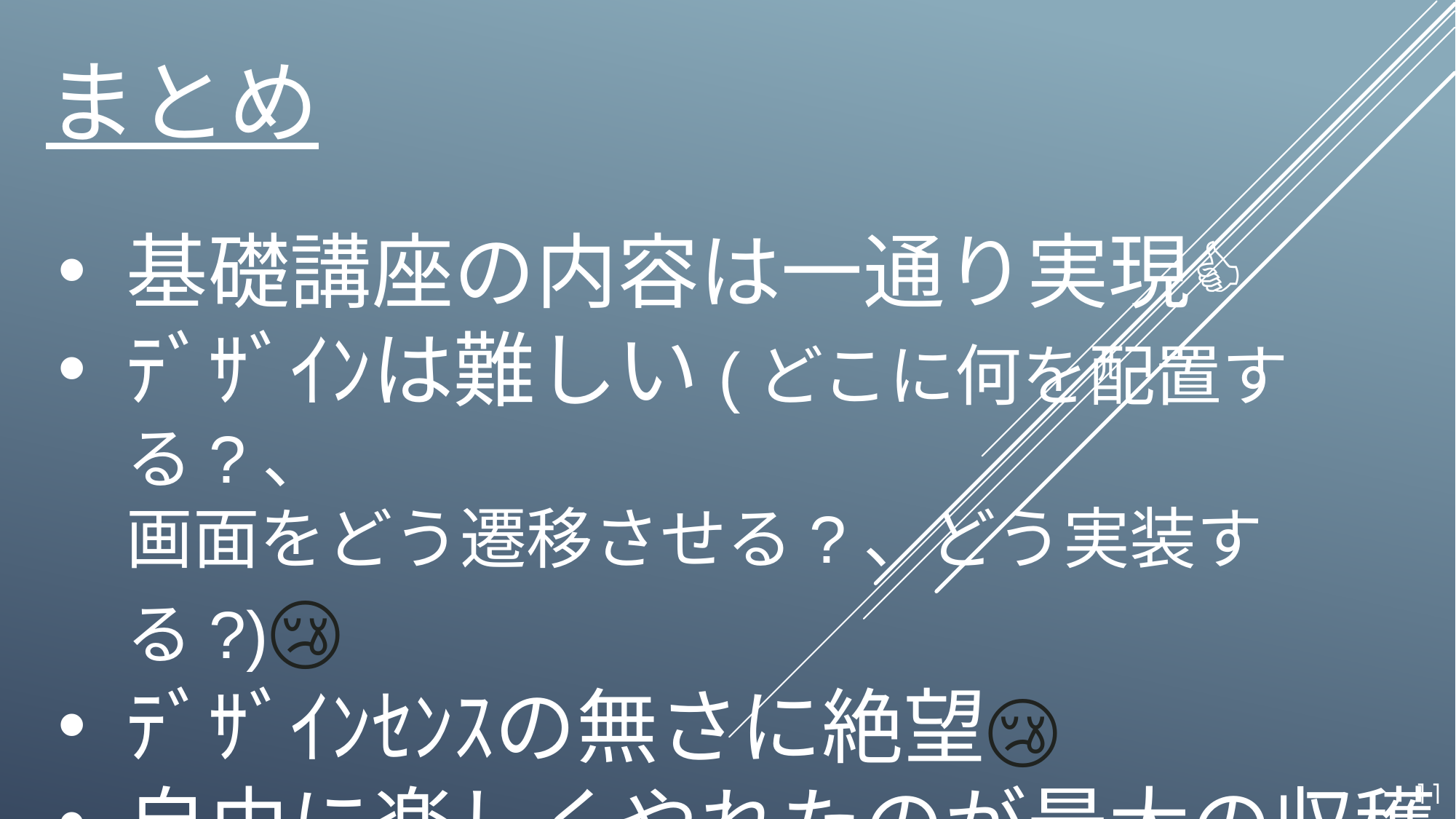

まとめ
基礎講座の内容は一通り実現👍
ﾃﾞｻﾞｲﾝは難しい(どこに何を配置する?、
画面をどう遷移させる?、どう実装する?)😢
ﾃﾞｻﾞｲﾝｾﾝｽの無さに絶望😢
自由に楽しくやれたのが最大の収穫🎉
11